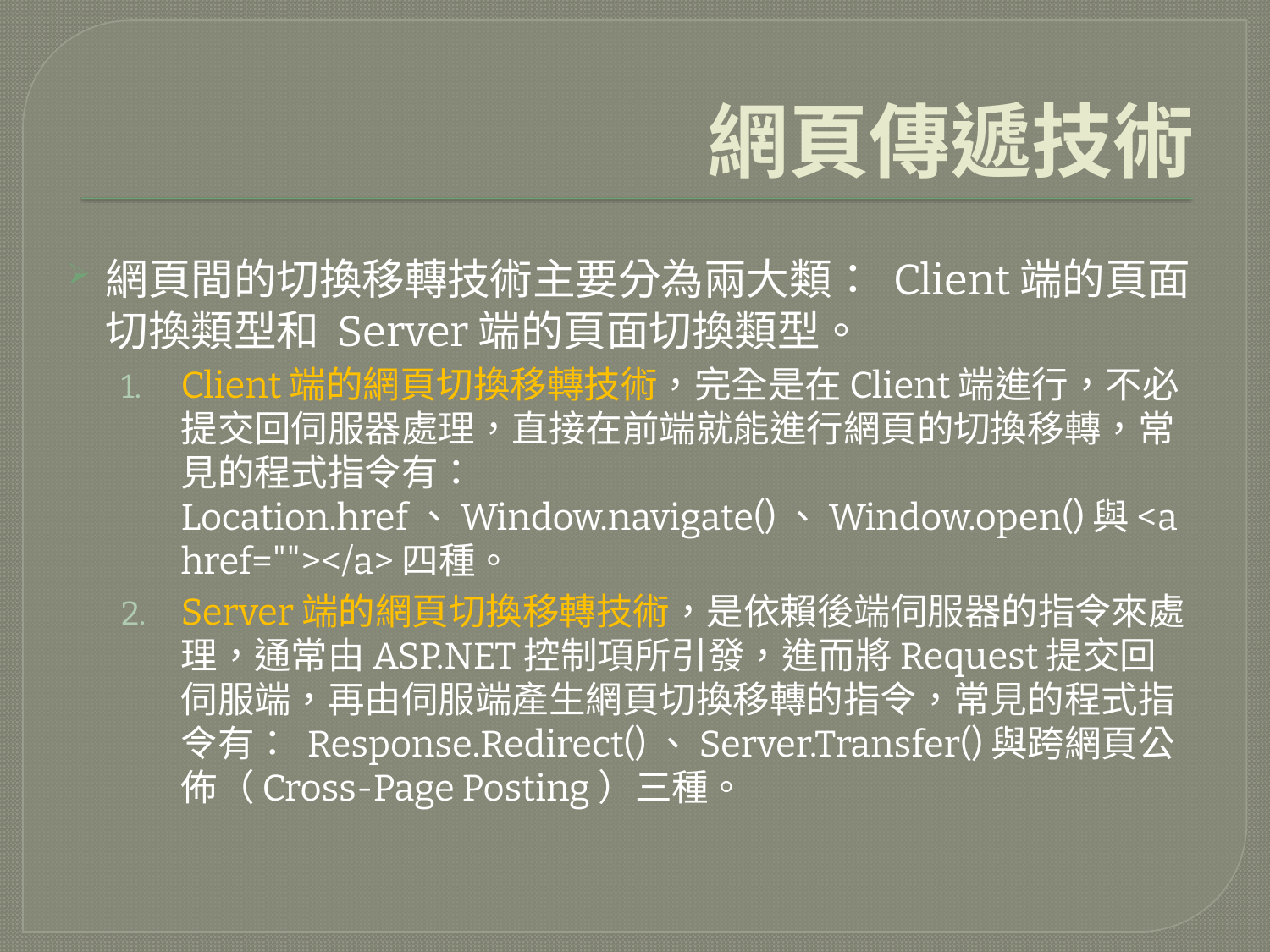

# 網頁傳遞技術
網頁間的切換移轉技術主要分為兩大類： Client端的頁面切換類型和 Server端的頁面切換類型。
Client端的網頁切換移轉技術，完全是在Client端進行，不必提交回伺服器處理，直接在前端就能進行網頁的切換移轉，常見的程式指令有： Location.href、Window.navigate()、Window.open()與<a href=""></a>四種。
Server端的網頁切換移轉技術，是依賴後端伺服器的指令來處理，通常由ASP.NET控制項所引發，進而將Request提交回伺服端，再由伺服端產生網頁切換移轉的指令，常見的程式指令有： Response.Redirect()、Server.Transfer()與跨網頁公佈（Cross-Page Posting）三種。